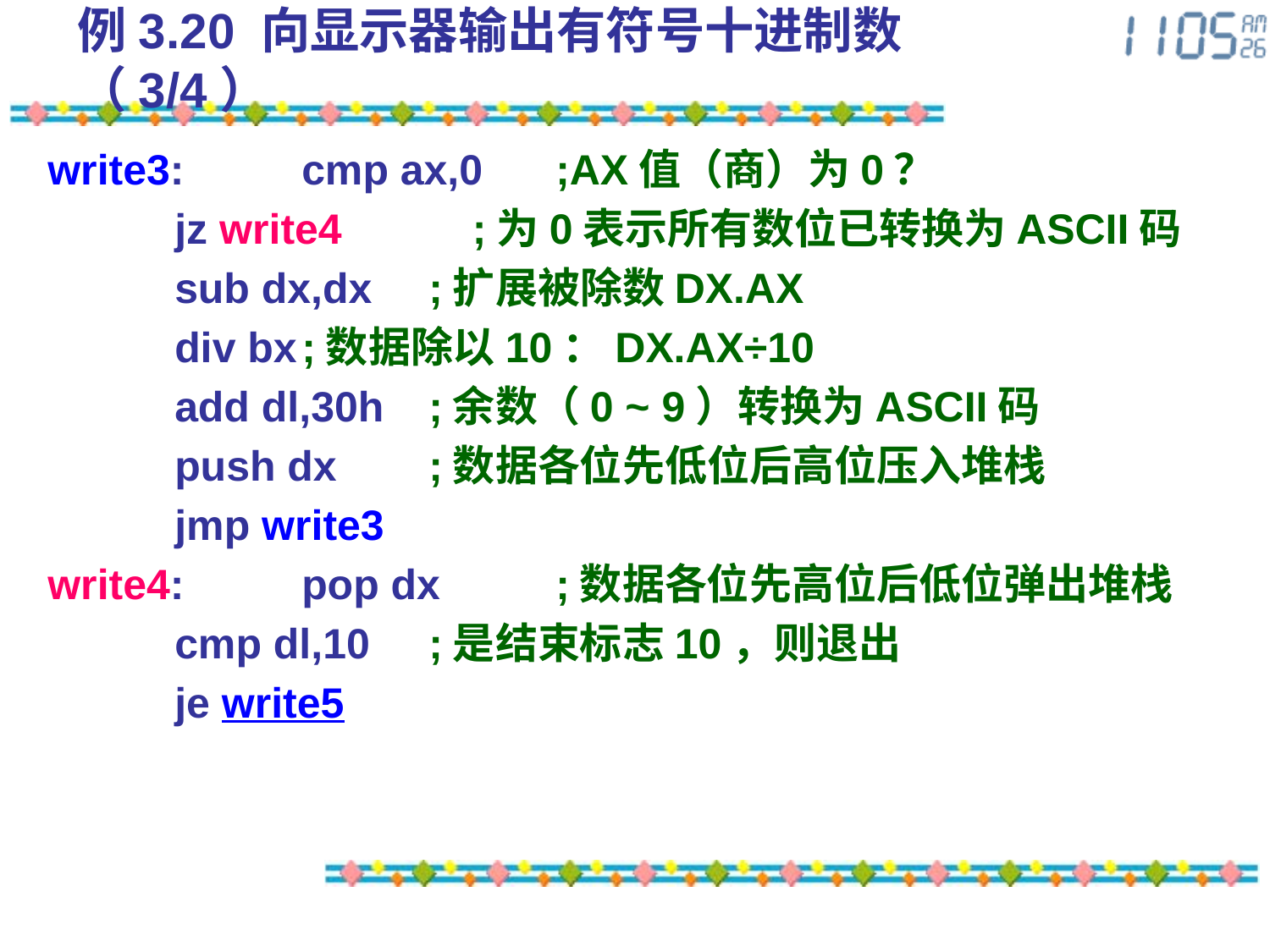

# 例3.20 向显示器输出有符号十进制数（3/4）
write3:	cmp ax,0	;AX值（商）为0？
	jz write4           ;为0表示所有数位已转换为ASCII码
	sub dx,dx	;扩展被除数DX.AX
	div bx	;数据除以10：DX.AX÷10
	add dl,30h	;余数（0 ~ 9）转换为ASCII码
	push dx	;数据各位先低位后高位压入堆栈
	jmp write3
write4:	pop dx	;数据各位先高位后低位弹出堆栈
	cmp dl,10	;是结束标志10，则退出
	je write5